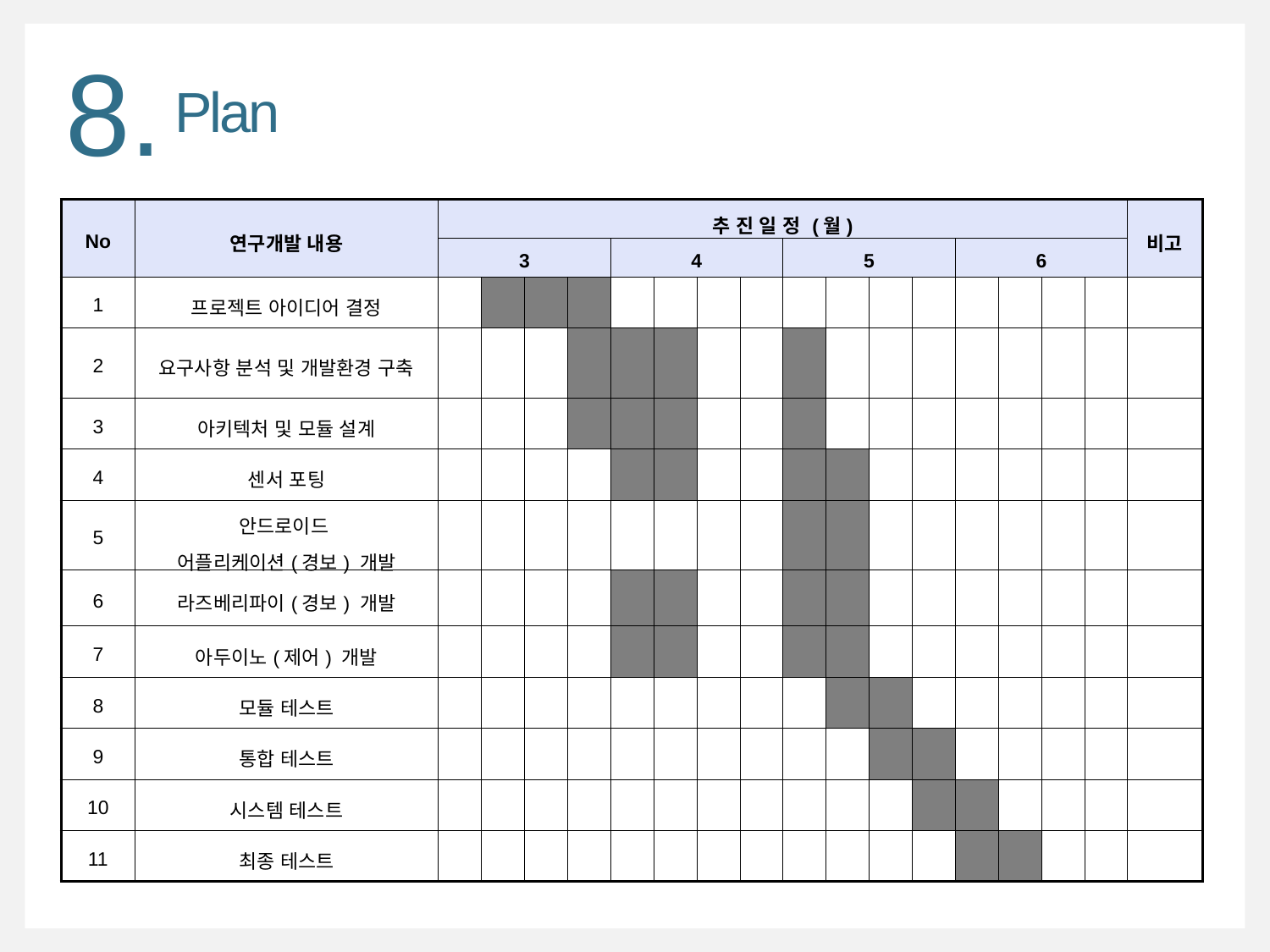

8.
Plan

| No | 연구개발 내용 | 추 진 일 정 (월) |  |  |  |  |  |  |  |  |  |  |  |  |  |  |  | 비고 |
| --- | --- | --- | --- | --- | --- | --- | --- | --- | --- | --- | --- | --- | --- | --- | --- | --- | --- | --- |
|  |  | 3 |  |  |  | 4 |  |  |  | 5 |  |  |  | 6 |  |  |  |  |
| 1 | 프로젝트 아이디어 결정 |  |  |  |  |  |  |  |  |  |  |  |  |  |  |  |  |  |
| 2 | 요구사항 분석 및 개발환경 구축 |  |  |  |  |  |  |  |  |  |  |  |  |  |  |  |  |  |
| 3 | 아키텍처 및 모듈 설계 |  |  |  |  |  |  |  |  |  |  |  |  |  |  |  |  |  |
| 4 | 센서 포팅 |  |  |  |  |  |  |  |  |  |  |  |  |  |  |  |  |  |
| 5 | 안드로이드 어플리케이션(경보) 개발 |  |  |  |  |  |  |  |  |  |  |  |  |  |  |  |  |  |
| 6 | 라즈베리파이(경보) 개발 |  |  |  |  |  |  |  |  |  |  |  |  |  |  |  |  |  |
| 7 | 아두이노(제어) 개발 |  |  |  |  |  |  |  |  |  |  |  |  |  |  |  |  |  |
| 8 | 모듈 테스트 |  |  |  |  |  |  |  |  |  |  |  |  |  |  |  |  |  |
| 9 | 통합 테스트 |  |  |  |  |  |  |  |  |  |  |  |  |  |  |  |  |  |
| 10 | 시스템 테스트 |  |  |  |  |  |  |  |  |  |  |  |  |  |  |  |  |  |
| 11 | 최종 테스트 |  |  |  |  |  |  |  |  |  |  |  |  |  |  |  |  |  |